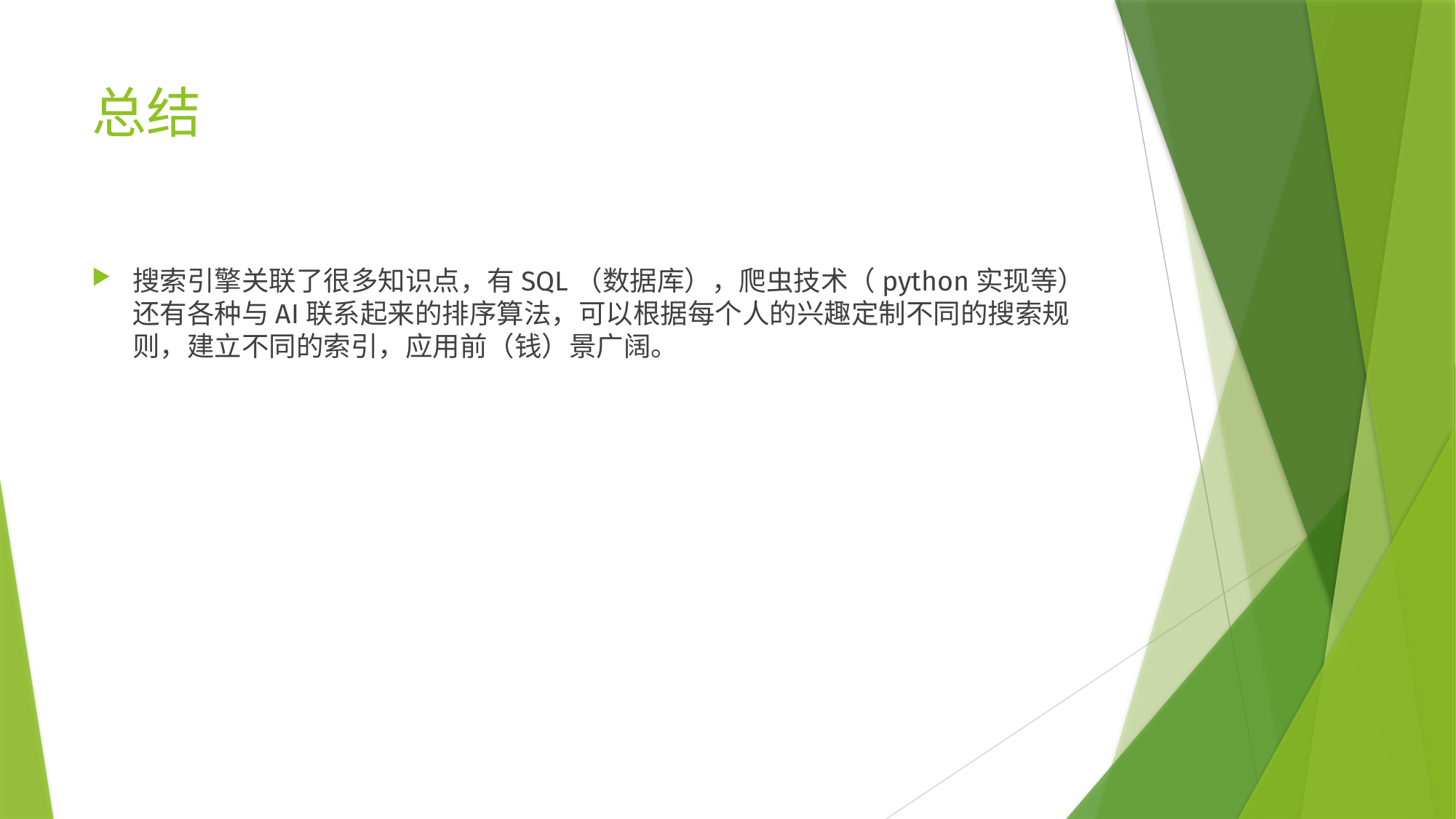

# 总结
搜索引擎关联了很多知识点，有SQL（数据库），爬虫技术（python实现等）还有各种与AI联系起来的排序算法，可以根据每个人的兴趣定制不同的搜索规则，建立不同的索引，应用前（钱）景广阔。